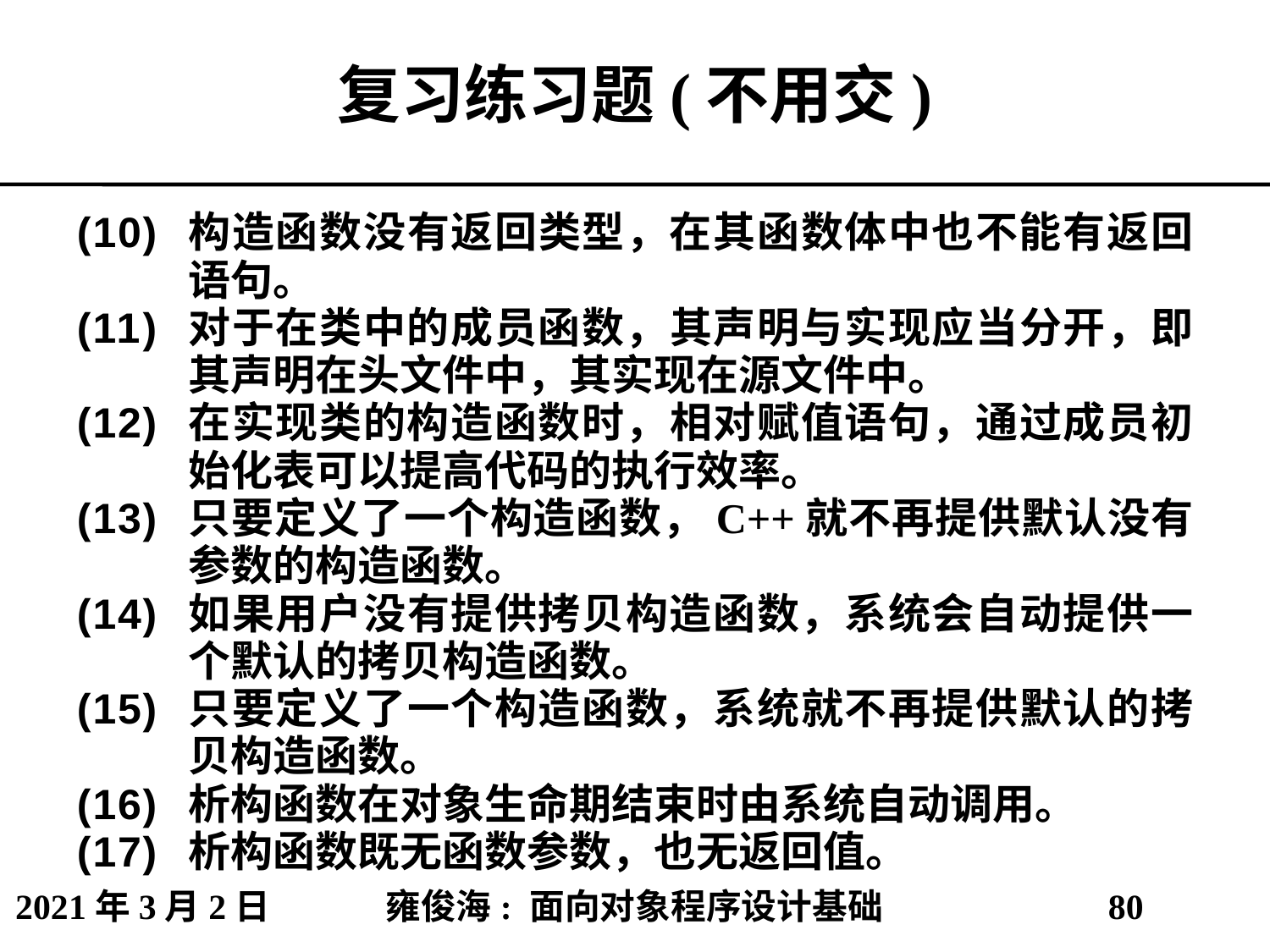

# 复习练习题(不用交)

构造函数没有返回类型，在其函数体中也不能有返回语句。
对于在类中的成员函数，其声明与实现应当分开，即其声明在头文件中，其实现在源文件中。
在实现类的构造函数时，相对赋值语句，通过成员初始化表可以提高代码的执行效率。
只要定义了一个构造函数，C++就不再提供默认没有参数的构造函数。
如果用户没有提供拷贝构造函数，系统会自动提供一个默认的拷贝构造函数。
只要定义了一个构造函数，系统就不再提供默认的拷贝构造函数。
析构函数在对象生命期结束时由系统自动调用。
析构函数既无函数参数，也无返回值。
2021年3月2日
雍俊海: 面向对象程序设计基础
80